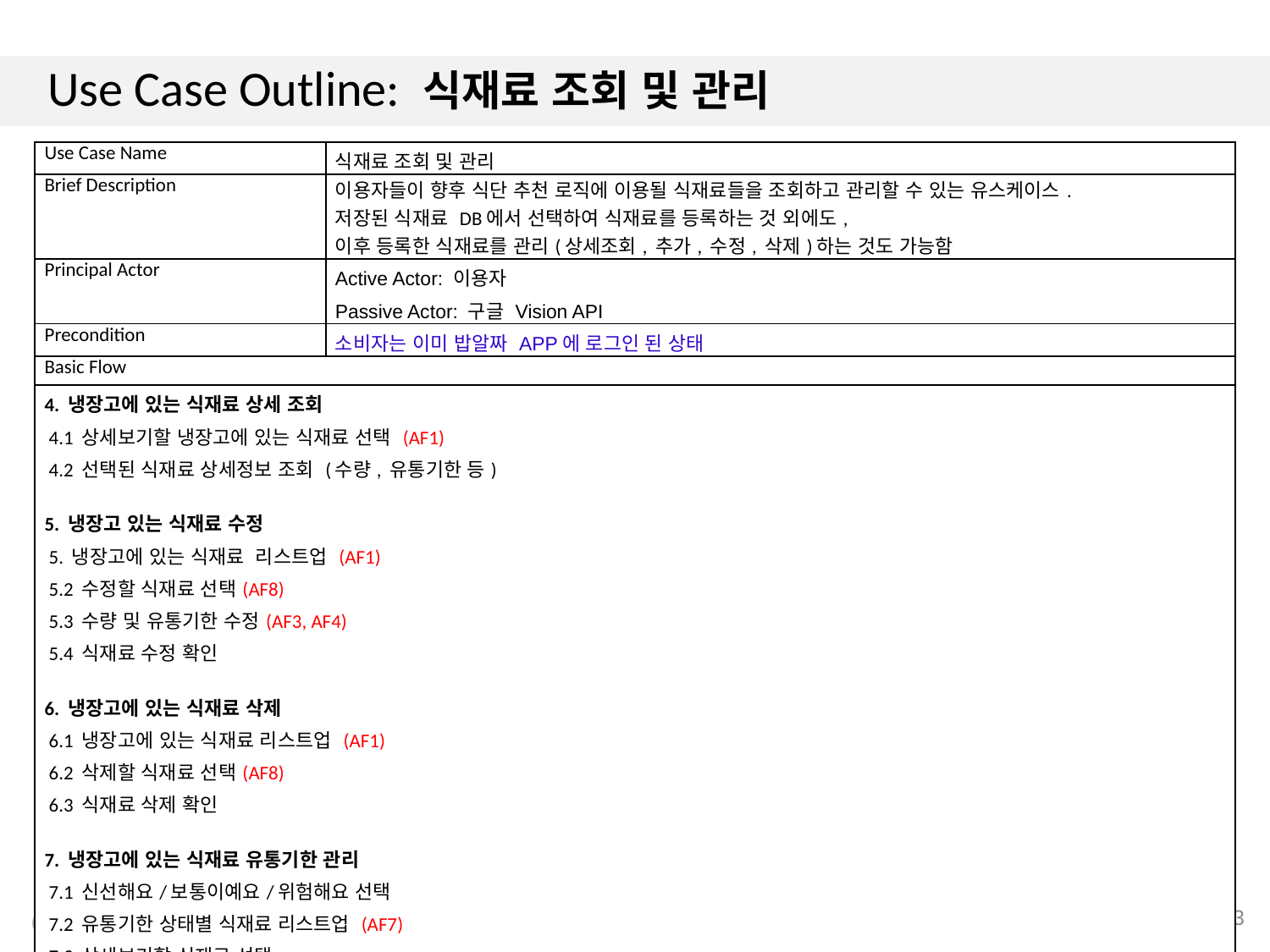

# Use Case Outline: 식재료 조회 및 관리
| Use Case Name | 식재료 조회 및 관리 |
| --- | --- |
| Brief Description | 이용자들이 향후 식단 추천 로직에 이용될 식재료들을 조회하고 관리할 수 있는 유스케이스. 저장된 식재료 DB에서 선택하여 식재료를 등록하는 것 외에도, 이후 등록한 식재료를 관리(상세조회, 추가, 수정, 삭제)하는 것도 가능함 |
| Principal Actor | Active Actor: 이용자 Passive Actor: 구글 Vision API |
| Precondition | 소비자는 이미 밥알짜 APP에 로그인 된 상태 |
| Basic Flow |  |
| 4. 냉장고에 있는 식재료 상세 조회 4.1 상세보기할 냉장고에 있는 식재료 선택 (AF1) 4.2 선택된 식재료 상세정보 조회 (수량, 유통기한 등) 5. 냉장고 있는 식재료 수정 5. 냉장고에 있는 식재료 리스트업 (AF1) 5.2 수정할 식재료 선택(AF8) 5.3 수량 및 유통기한 수정(AF3, AF4) 5.4 식재료 수정 확인 6. 냉장고에 있는 식재료 삭제 6.1 냉장고에 있는 식재료 리스트업 (AF1) 6.2 삭제할 식재료 선택(AF8) 6.3 식재료 삭제 확인 7. 냉장고에 있는 식재료 유통기한 관리 7.1 신선해요/보통이예요/위험해요 선택 7.2 유통기한 상태별 식재료 리스트업 (AF7) 7.3 상세보기할 식재료 선택 7.4 식재료 상세정보 조회 (구매일, 유통기한으로부터 초과된 일수 등) 7.5 장보기 메모에 추가 7.6 장보기 메모에 추가 확인 |  |
3